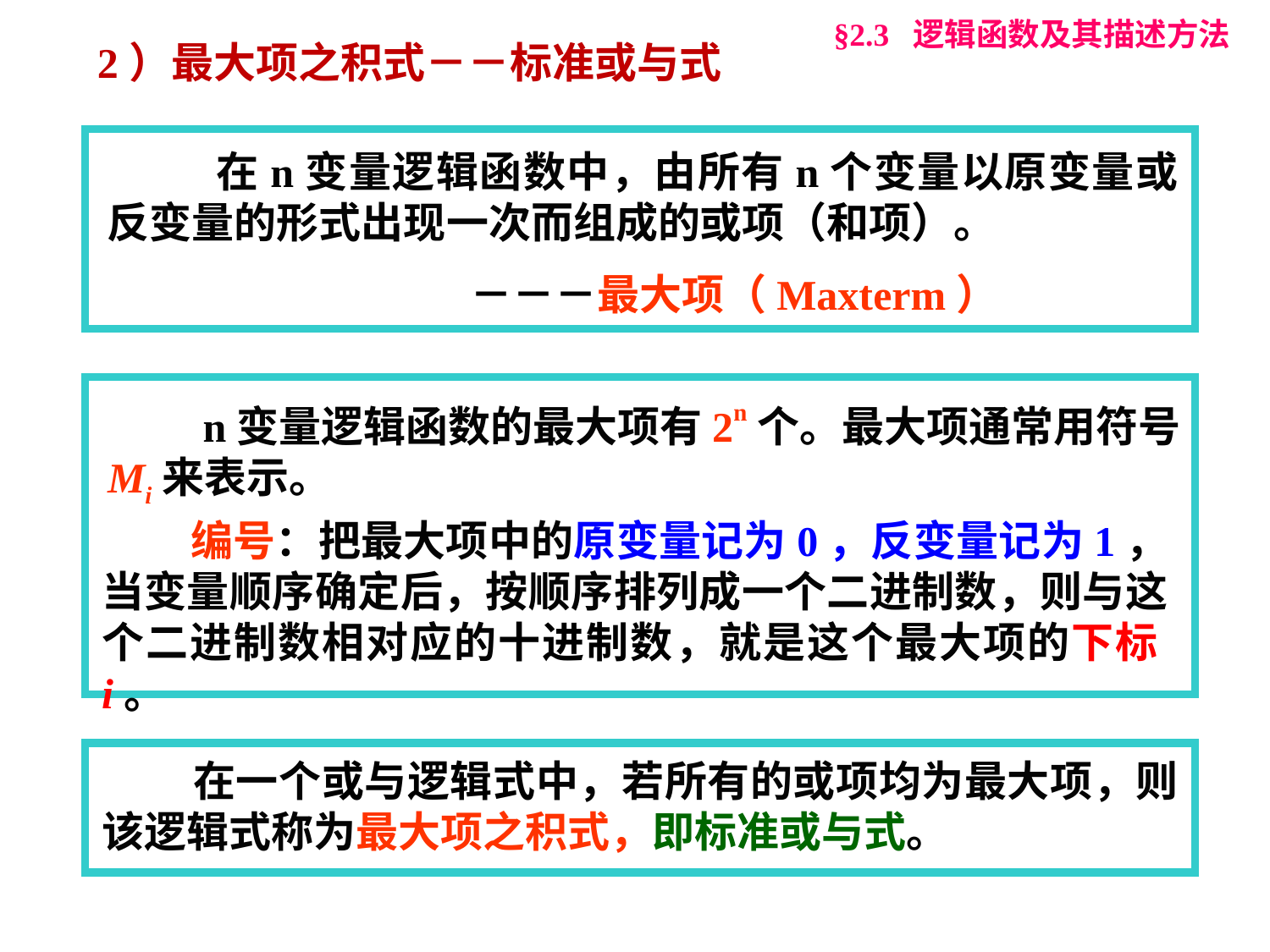

§2.3  逻辑函数及其描述方法
2）最大项之积式－－标准或与式

         在n变量逻辑函数中，由所有n个变量以原变量或反变量的形式出现一次而组成的或项（和项）。
                                     －－－最大项（Maxterm）

         n变量逻辑函数的最大项有2n个。最大项通常用符号Mi来表示。
        编号：把最大项中的原变量记为0，反变量记为1，当变量顺序确定后，按顺序排列成一个二进制数，则与这个二进制数相对应的十进制数，就是这个最大项的下标i。

        在一个或与逻辑式中，若所有的或项均为最大项，则该逻辑式称为最大项之积式，即标准或与式。